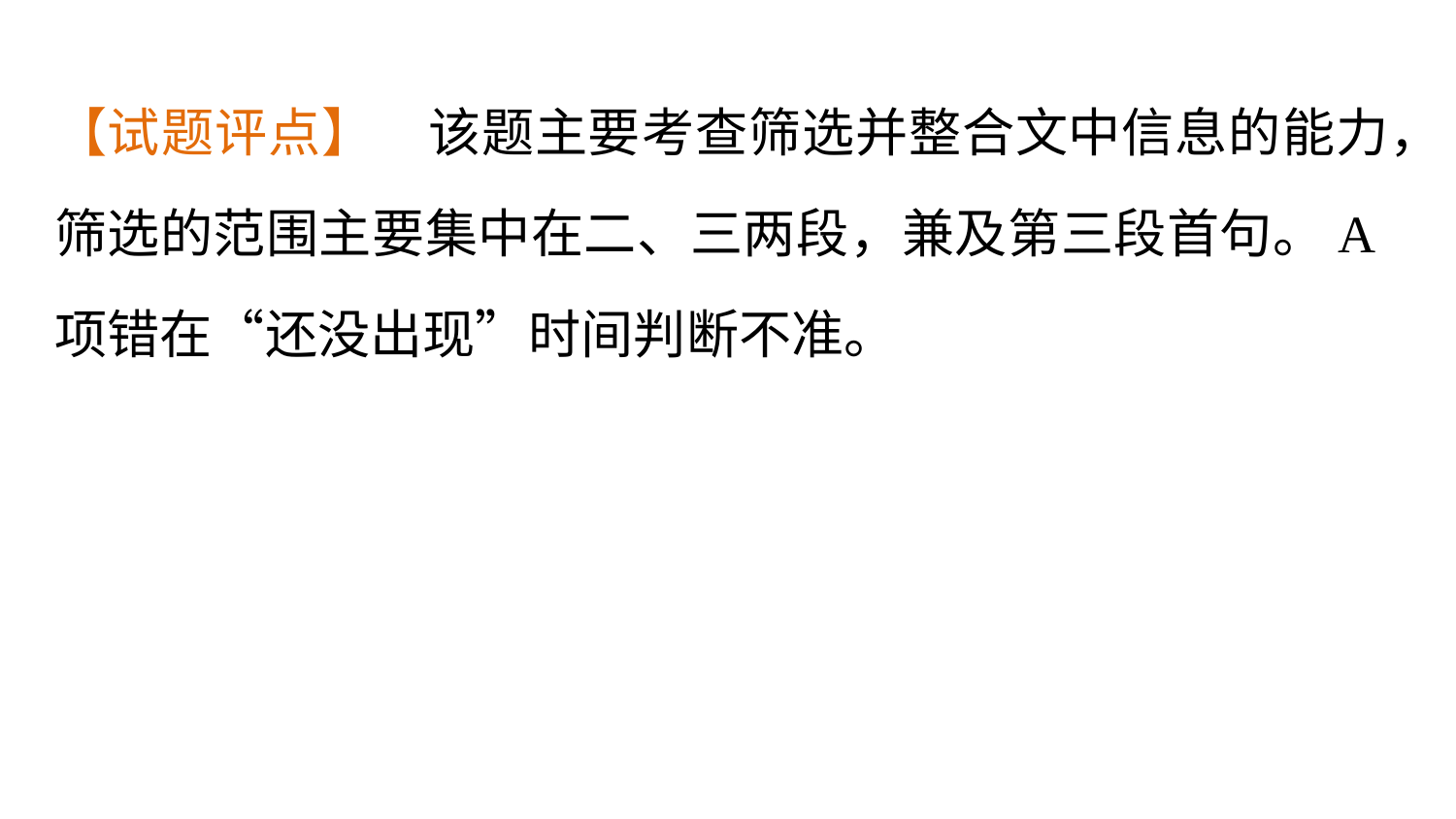

【试题评点】　该题主要考查筛选并整合文中信息的能力，筛选的范围主要集中在二、三两段，兼及第三段首句。A项错在“还没出现”时间判断不准。